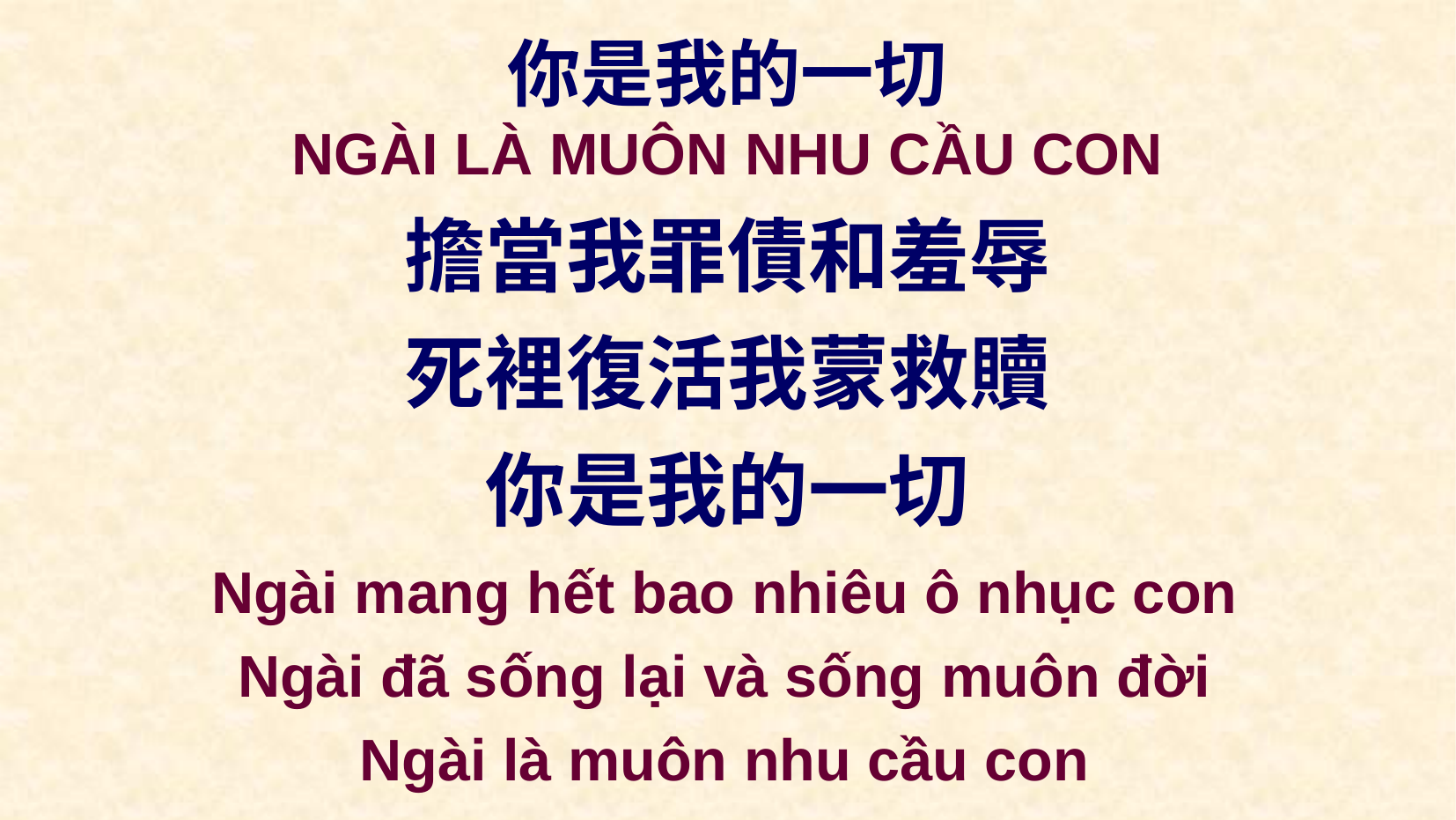

你是我的一切
NGÀI LÀ MUÔN NHU CẦU CON
擔當我罪債和羞辱
死裡復活我蒙救贖
你是我的一切
Ngài mang hết bao nhiêu ô nhục con
Ngài đã sống lại và sống muôn đời
Ngài là muôn nhu cầu con